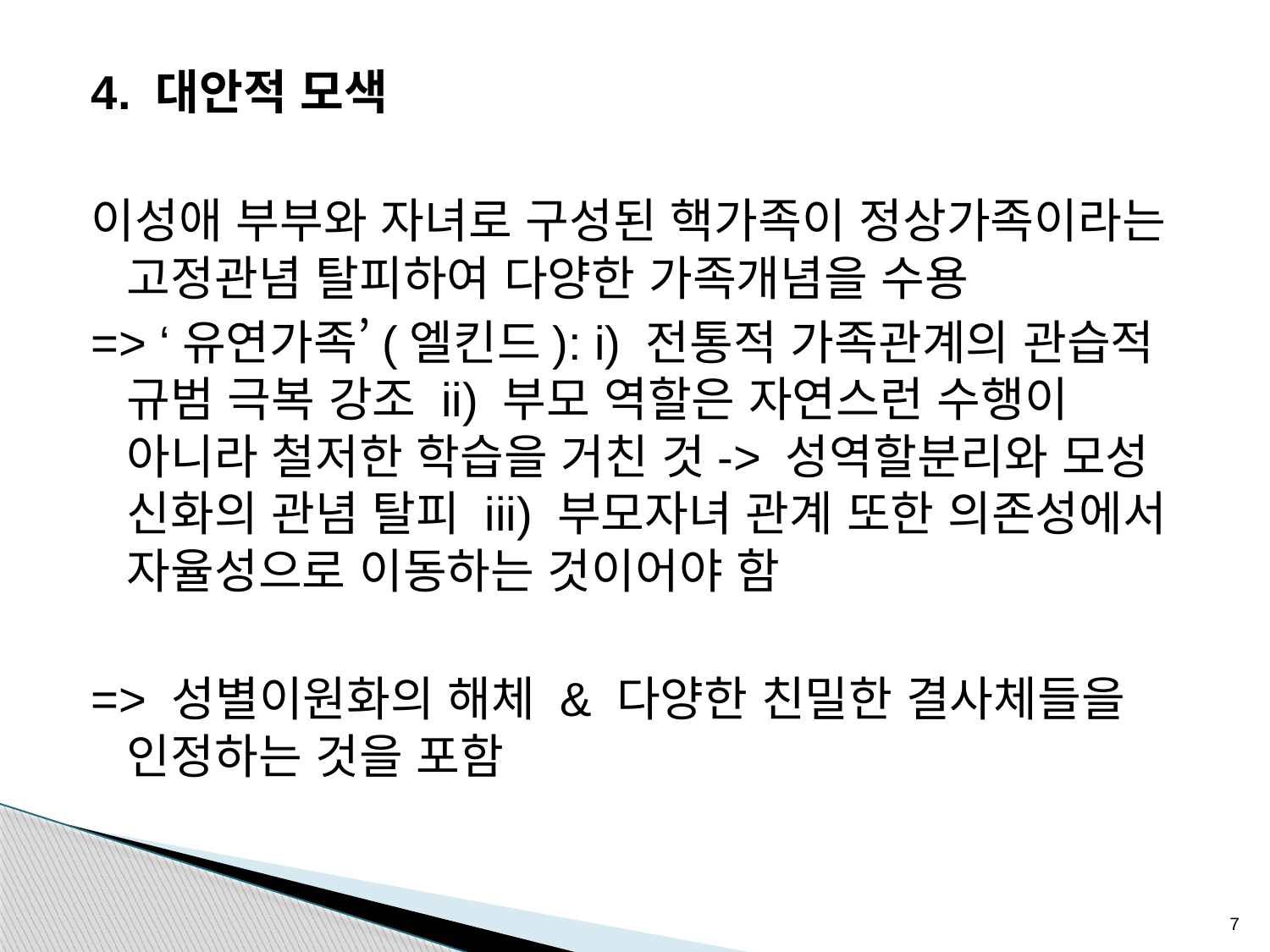

4. 대안적 모색

이성애 부부와 자녀로 구성된 핵가족이 정상가족이라는 고정관념 탈피하여 다양한 가족개념을 수용
=> ‘유연가족’(엘킨드): i) 전통적 가족관계의 관습적 규범 극복 강조 ii) 부모 역할은 자연스런 수행이 아니라 철저한 학습을 거친 것-> 성역할분리와 모성 신화의 관념 탈피 iii) 부모자녀 관계 또한 의존성에서 자율성으로 이동하는 것이어야 함

=> 성별이원화의 해체 & 다양한 친밀한 결사체들을 인정하는 것을 포함

7